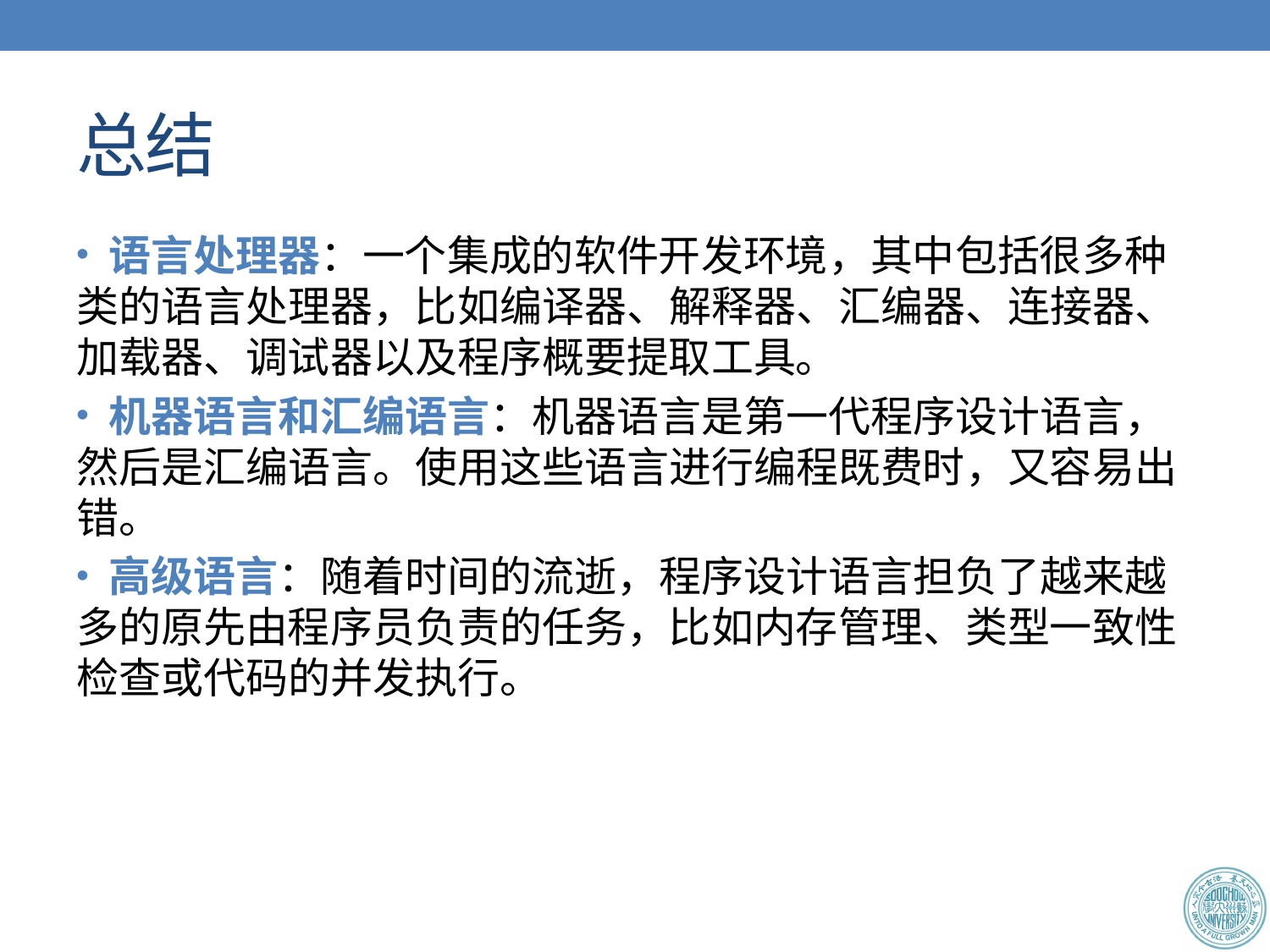

# 总结
 语言处理器：一个集成的软件开发环境，其中包括很多种类的语言处理器，比如编译器、解释器、汇编器、连接器、加载器、调试器以及程序概要提取工具。
 机器语言和汇编语言：机器语言是第一代程序设计语言，然后是汇编语言。使用这些语言进行编程既费时，又容易出错。
 高级语言：随着时间的流逝，程序设计语言担负了越来越多的原先由程序员负责的任务，比如内存管理、类型一致性检查或代码的并发执行。